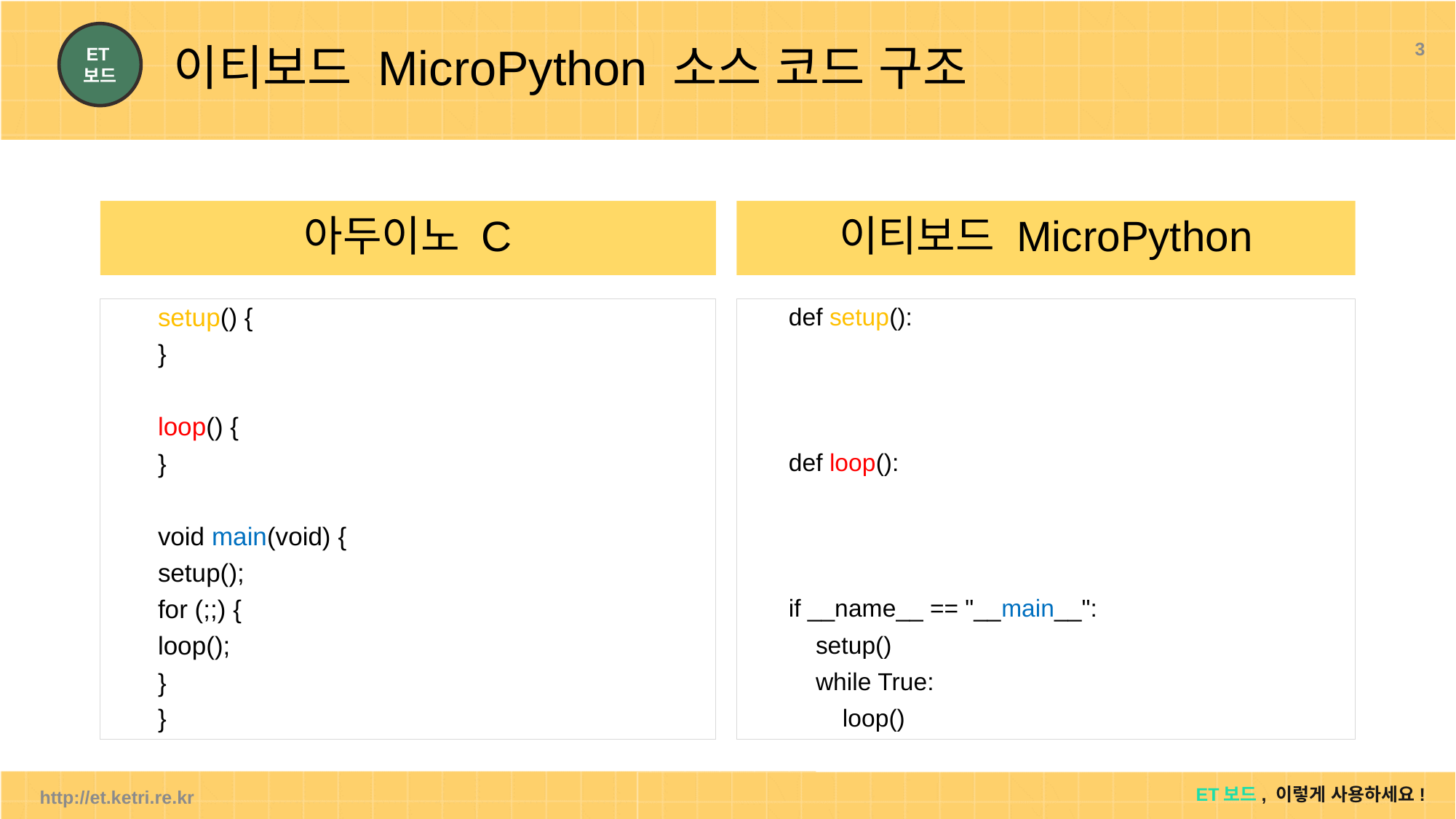

3
# 이티보드 MicroPython 소스 코드 구조
아두이노 C
이티보드 MicroPython
setup() {
}

loop() {
}

void main(void) {
	setup();
	for (;;) {
		loop();
	}
}
def setup():

def loop():

if __name__ == "__main__":
    setup()
    while True:
        loop()
http://et.ketri.re.kr